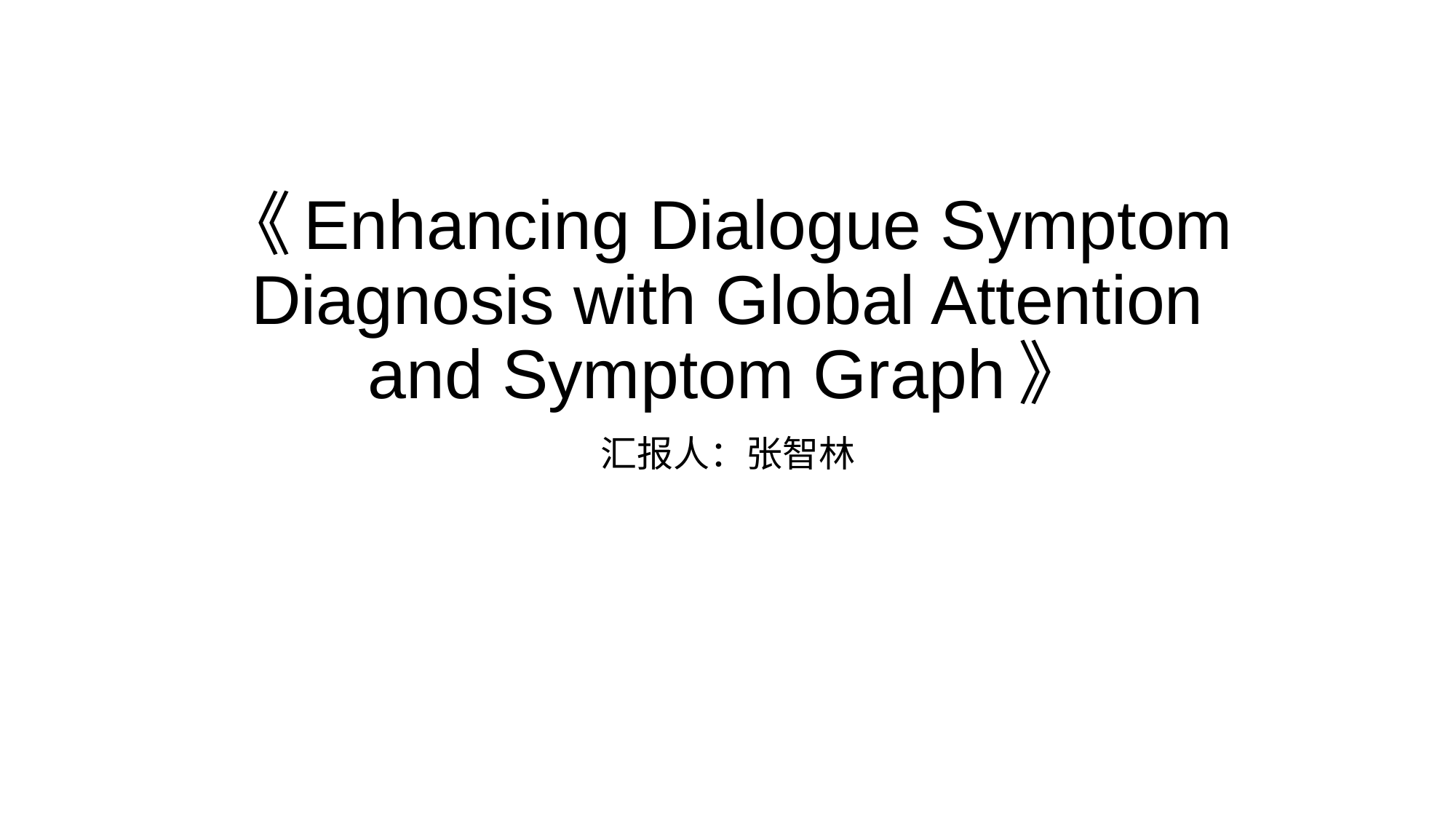

# 《Enhancing Dialogue Symptom Diagnosis with Global Attention and Symptom Graph》
汇报人：张智林